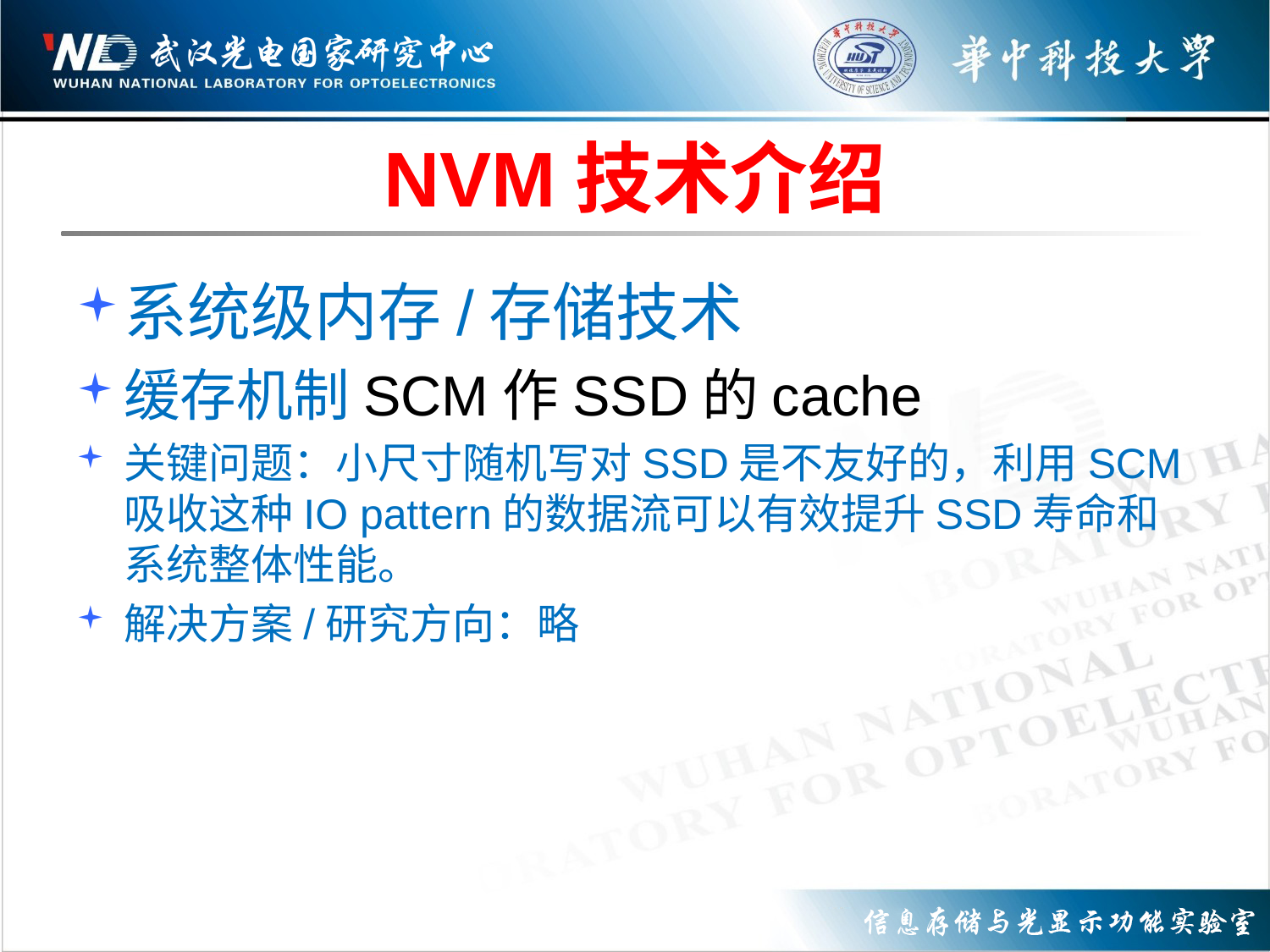

# NVM技术介绍
系统级内存/存储技术
缓存机制SCM作SSD的cache
关键问题：小尺寸随机写对SSD是不友好的，利用SCM吸收这种IO pattern的数据流可以有效提升SSD寿命和系统整体性能。
解决方案/研究方向：略